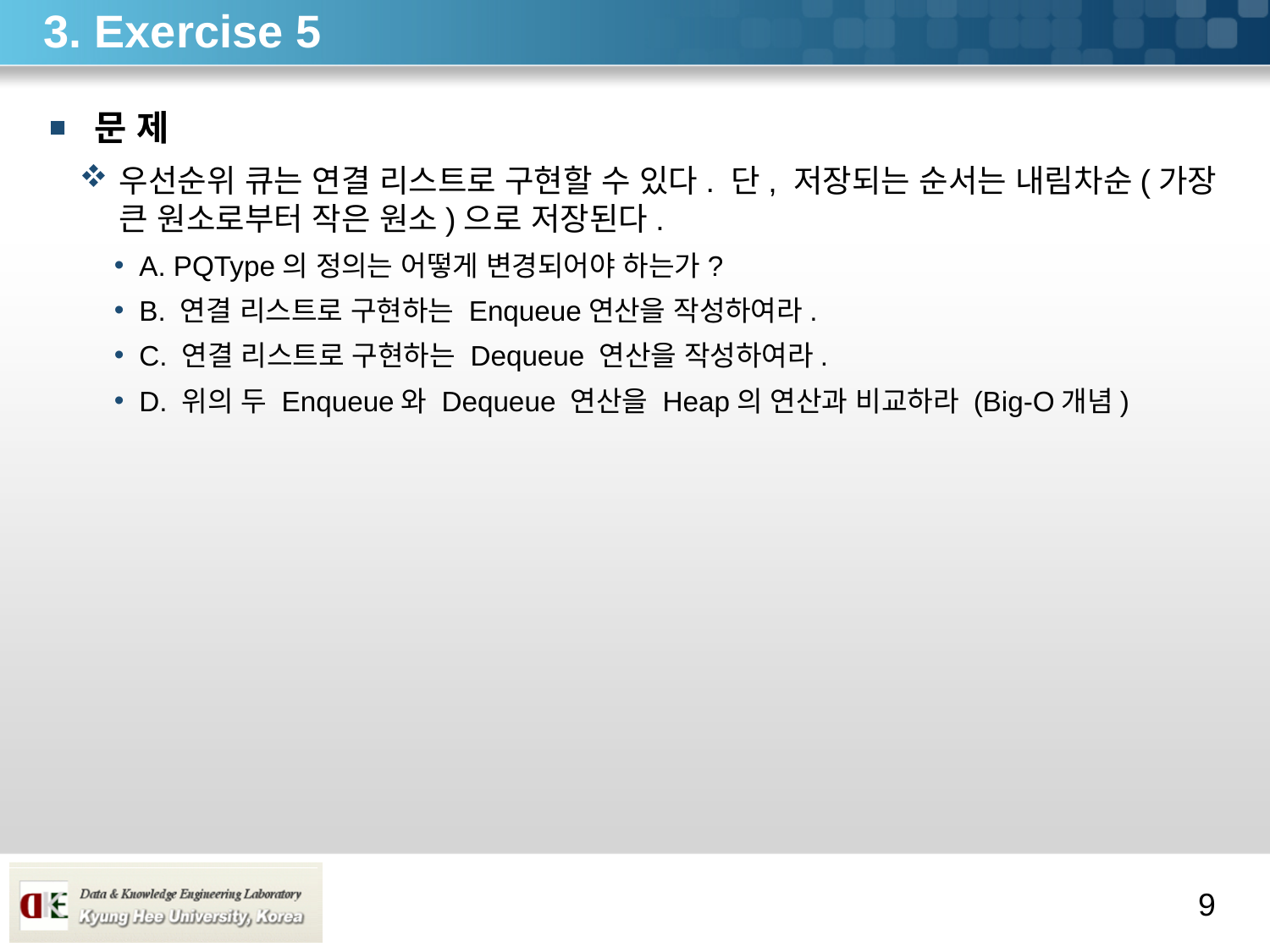

# 3. Exercise 5
문 제
우선순위 큐는 연결 리스트로 구현할 수 있다. 단, 저장되는 순서는 내림차순(가장 큰 원소로부터 작은 원소)으로 저장된다.
A. PQType의 정의는 어떻게 변경되어야 하는가?
B. 연결 리스트로 구현하는 Enqueue연산을 작성하여라.
C. 연결 리스트로 구현하는 Dequeue 연산을 작성하여라.
D. 위의 두 Enqueue와 Dequeue 연산을 Heap의 연산과 비교하라 (Big-O개념)